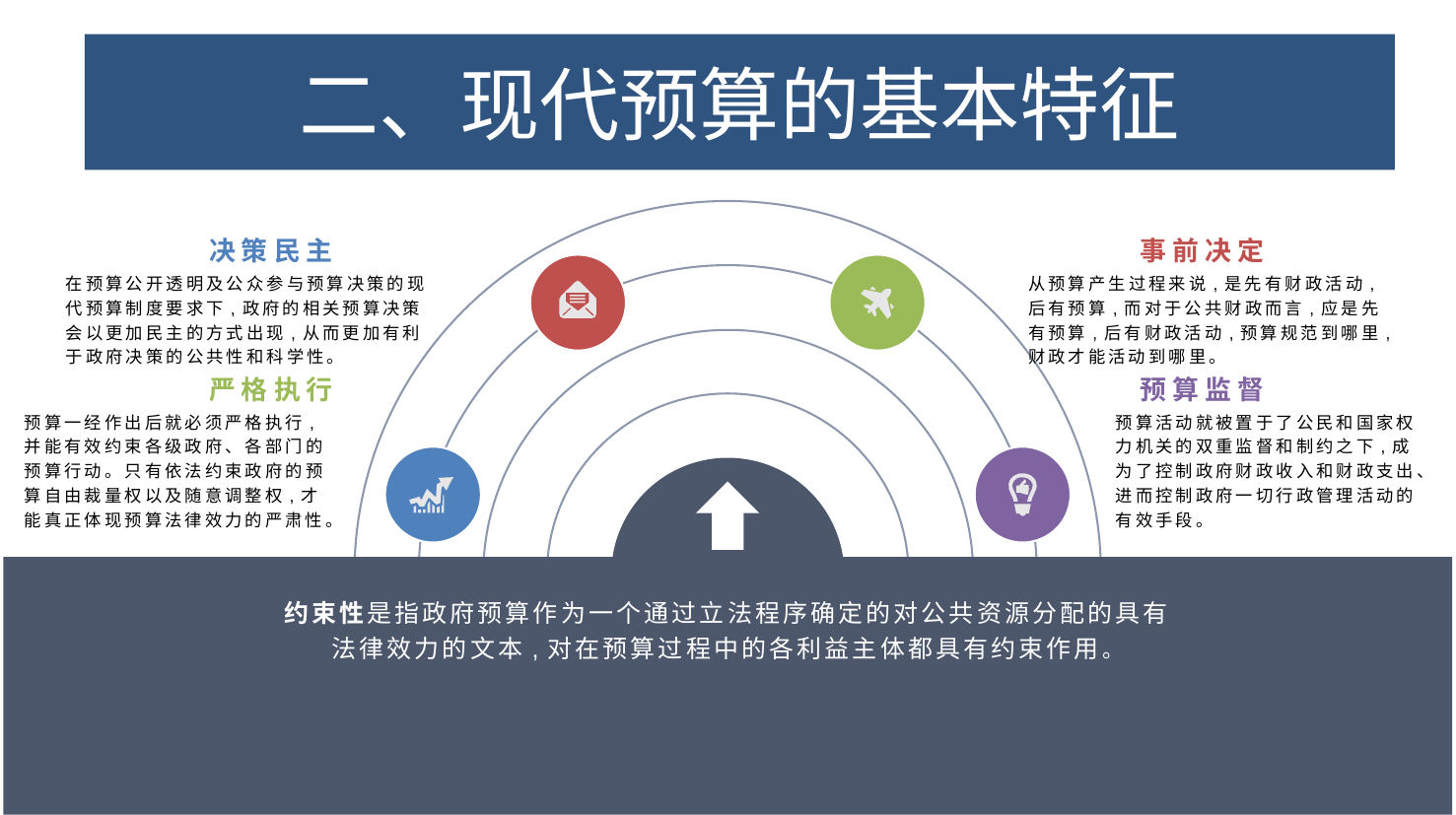

（二）约束性
二、现代预算的基本特征

 决策民主
 事前决定

在预算公开透明及公众参与预算决策的现代预算制度要求下,政府的相关预算决策会以更加民主的方式出现,从而更加有利于政府决策的公共性和科学性。
从预算产生过程来说,是先有财政活动,后有预算,而对于公共财政而言,应是先有预算,后有财政活动,预算规范到哪里,财政才能活动到哪里。

 严格执行
 预算监督

预算一经作出后就必须严格执行,并能有效约束各级政府、各部门的预算行动。只有依法约束政府的预算自由裁量权以及随意调整权,才能真正体现预算法律效力的严肃性。
预算活动就被置于了公民和国家权力机关的双重监督和制约之下,成为了控制政府财政收入和财政支出、进而控制政府一切行政管理活动的有效手段。

约束性是指政府预算作为一个通过立法程序确定的对公共资源分配的具有法律效力的文本,对在预算过程中的各利益主体都具有约束作用。